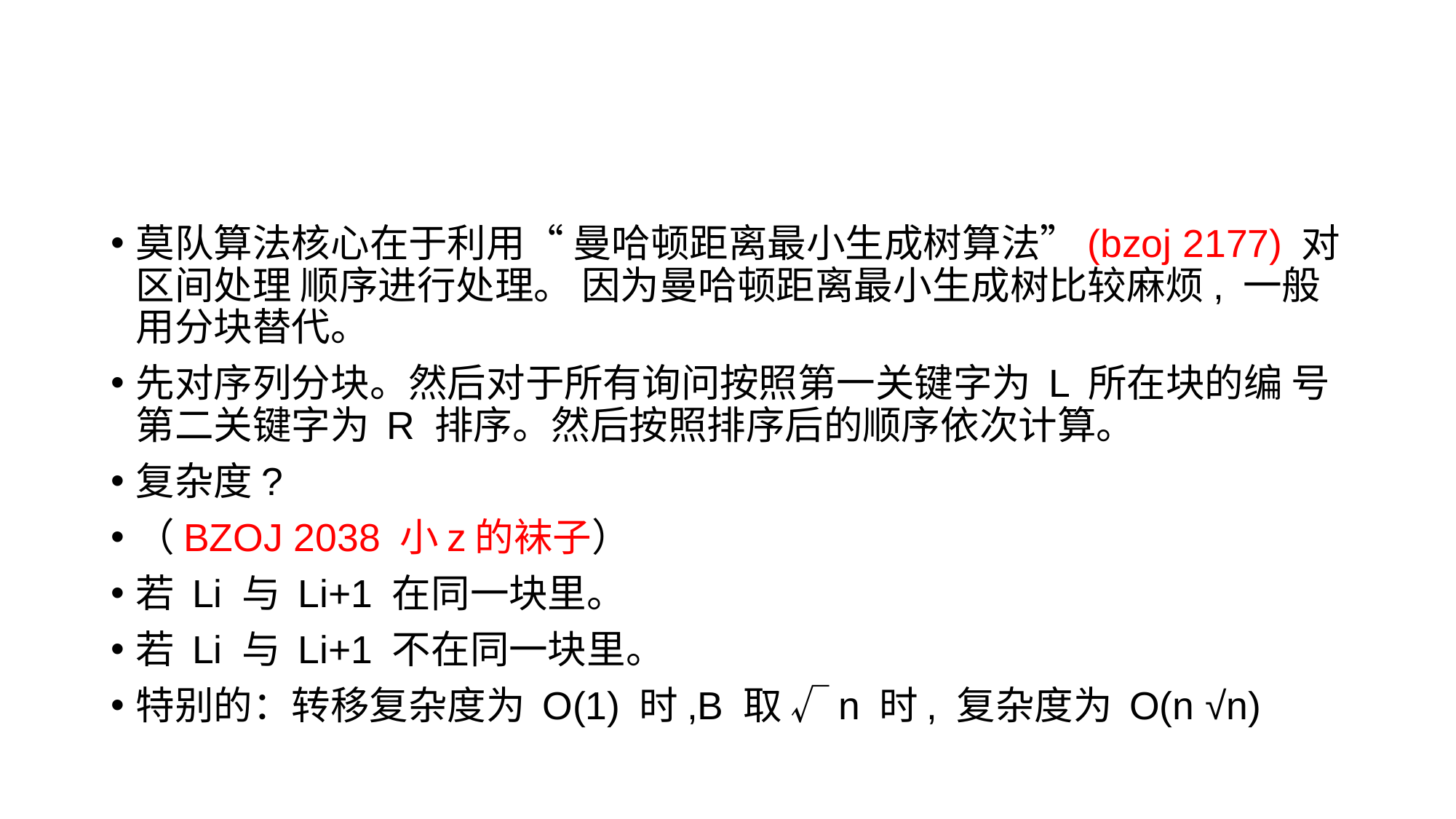

#
莫队算法核心在于利用“ 曼哈顿距离最小生成树算法”(bzoj 2177) 对区间处理 顺序进行处理。 因为曼哈顿距离最小生成树比较麻烦, 一般用分块替代。
先对序列分块。然后对于所有询问按照第一关键字为 L 所在块的编 号第二关键字为 R 排序。然后按照排序后的顺序依次计算。
复杂度?
（BZOJ 2038 小z的袜子）
若 Li 与 Li+1 在同一块里。
若 Li 与 Li+1 不在同一块里。
特别的：转移复杂度为 O(1) 时,B 取 √n 时, 复杂度为 O(n √n)